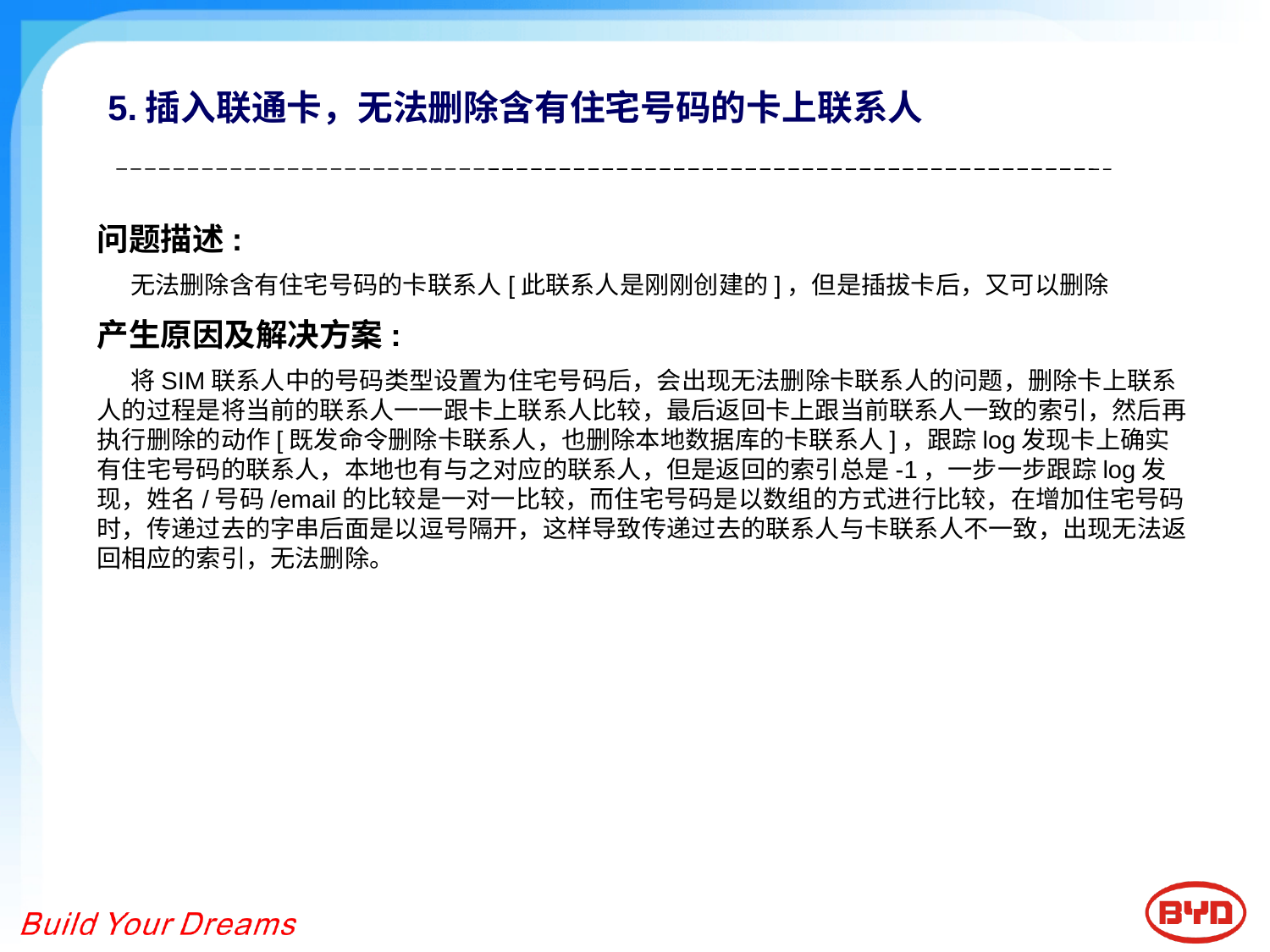

5.插入联通卡，无法删除含有住宅号码的卡上联系人

问题描述:
     无法删除含有住宅号码的卡联系人[此联系人是刚刚创建的]，但是插拔卡后，又可以删除
产生原因及解决方案:
     将SIM联系人中的号码类型设置为住宅号码后，会出现无法删除卡联系人的问题，删除卡上联系人的过程是将当前的联系人一一跟卡上联系人比较，最后返回卡上跟当前联系人一致的索引，然后再执行删除的动作[既发命令删除卡联系人，也删除本地数据库的卡联系人]，跟踪log发现卡上确实有住宅号码的联系人，本地也有与之对应的联系人，但是返回的索引总是-1，一步一步跟踪log发现，姓名/号码/email的比较是一对一比较，而住宅号码是以数组的方式进行比较，在增加住宅号码时，传递过去的字串后面是以逗号隔开，这样导致传递过去的联系人与卡联系人不一致，出现无法返回相应的索引，无法删除。